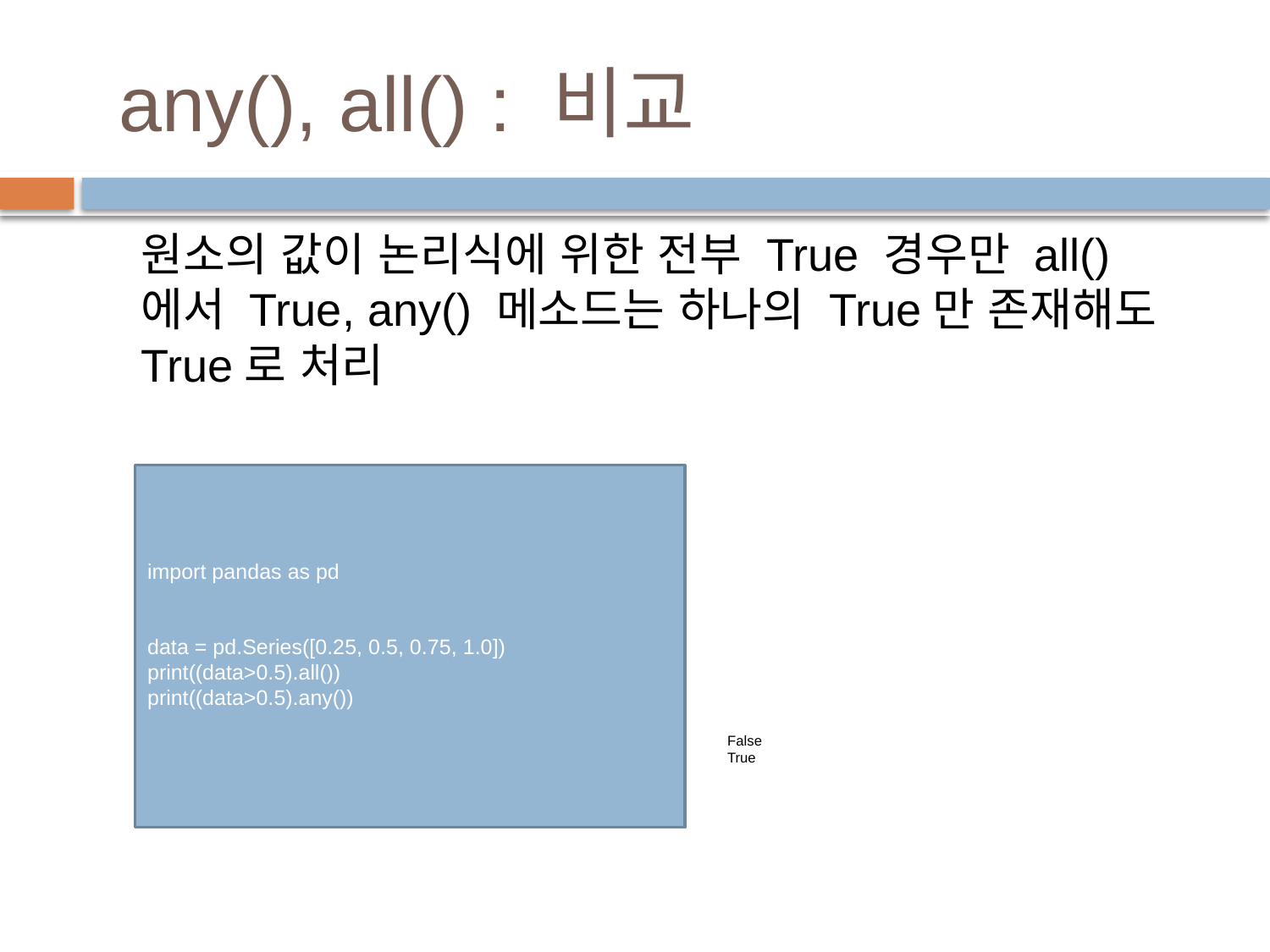

# any(), all() : 비교
원소의 값이 논리식에 위한 전부 True 경우만 all()에서 True, any() 메소드는 하나의 True만 존재해도 True로 처리
import pandas as pd

data = pd.Series([0.25, 0.5, 0.75, 1.0])
print((data>0.5).all())
print((data>0.5).any())

False
True